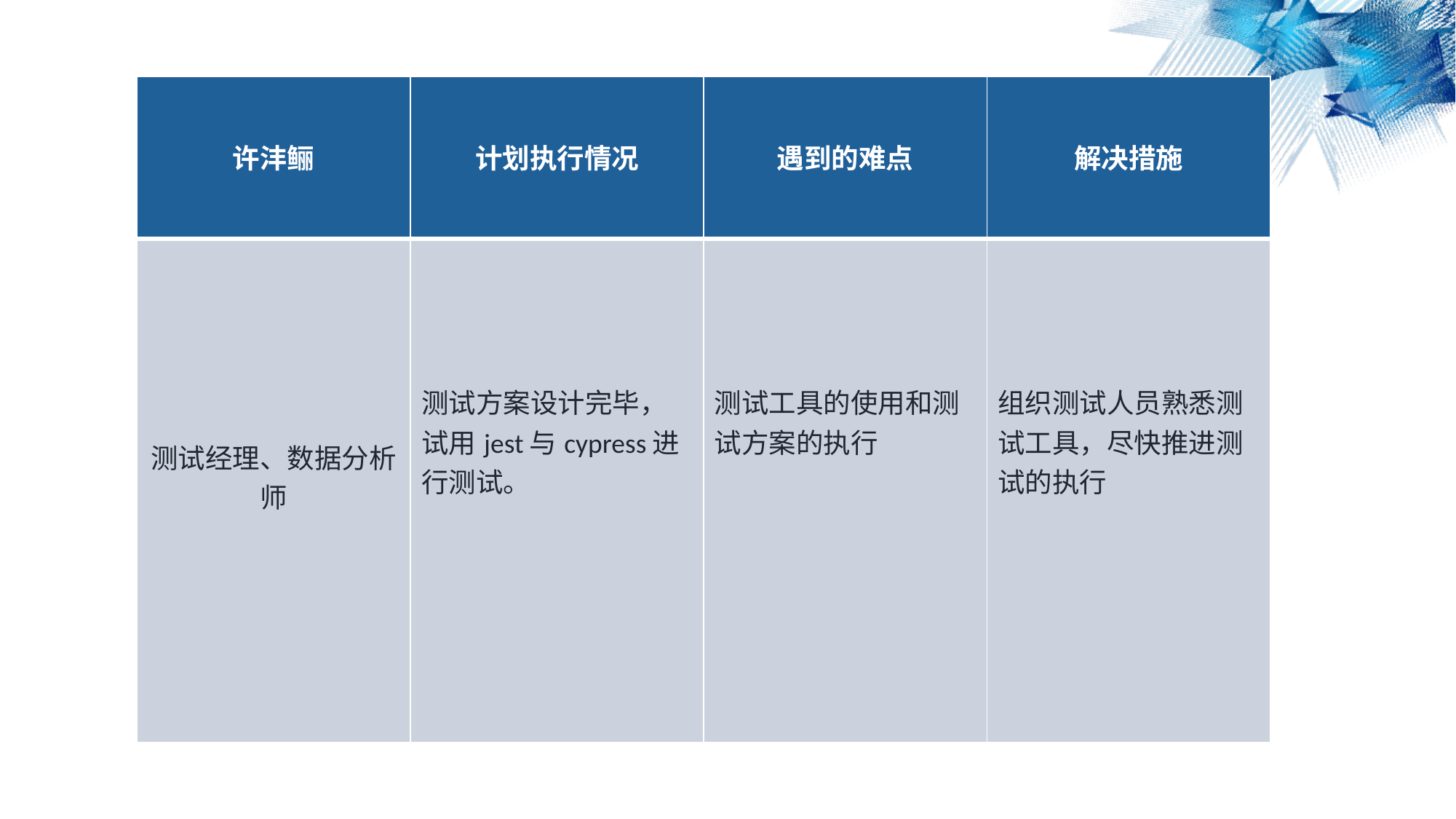

| 许沣鲡 | 计划执行情况 | 遇到的难点 | 解决措施 |
| --- | --- | --- | --- |
| 测试经理、数据分析师 | 测试方案设计完毕，试用jest与cypress进行测试。 | 测试工具的使用和测试方案的执行 | 组织测试人员熟悉测试工具，尽快推进测试的执行 |